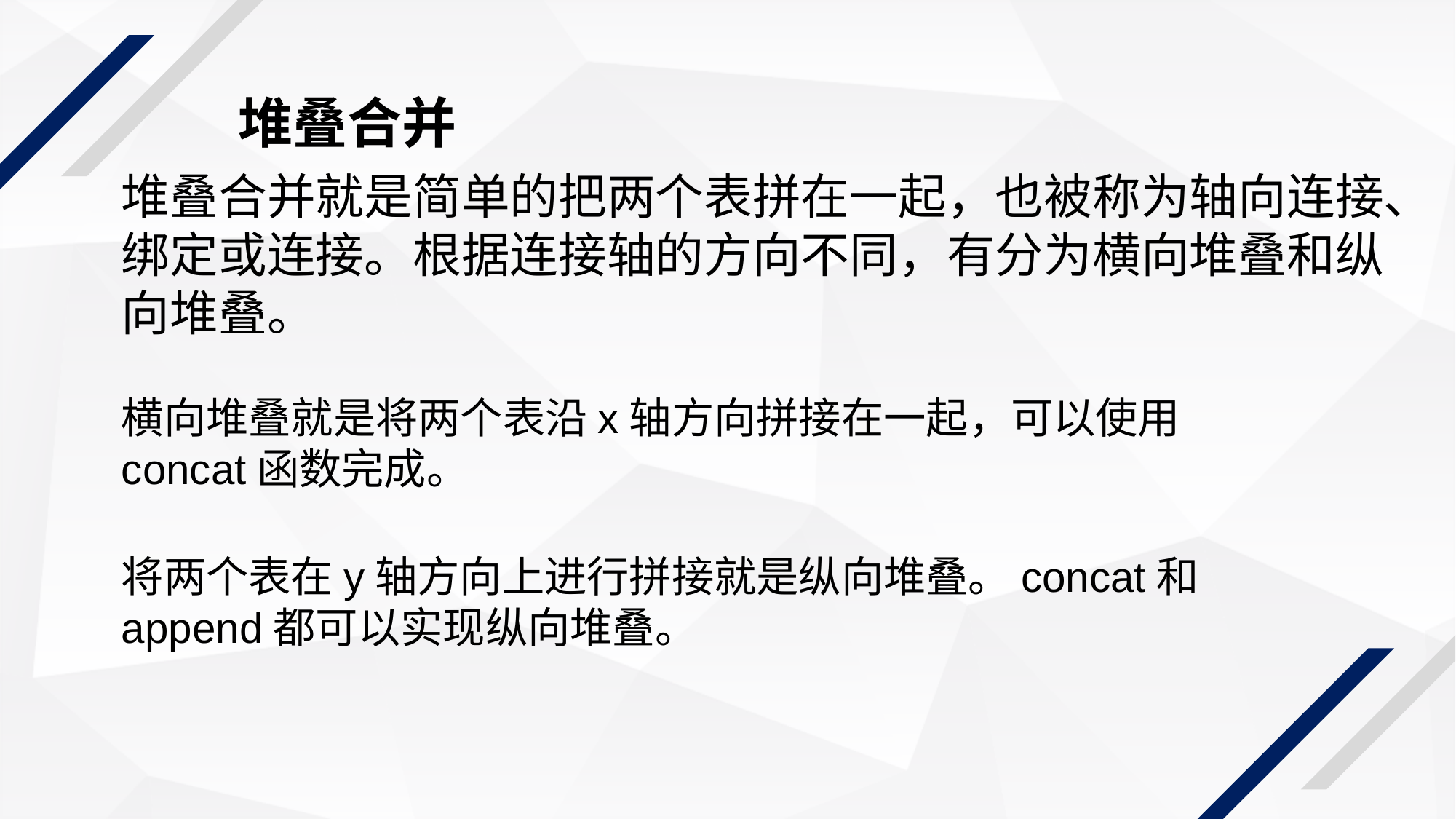

堆叠合并
堆叠合并就是简单的把两个表拼在一起，也被称为轴向连接、绑定或连接。根据连接轴的方向不同，有分为横向堆叠和纵向堆叠。
横向堆叠就是将两个表沿x轴方向拼接在一起，可以使用concat函数完成。
将两个表在y轴方向上进行拼接就是纵向堆叠。concat和append都可以实现纵向堆叠。